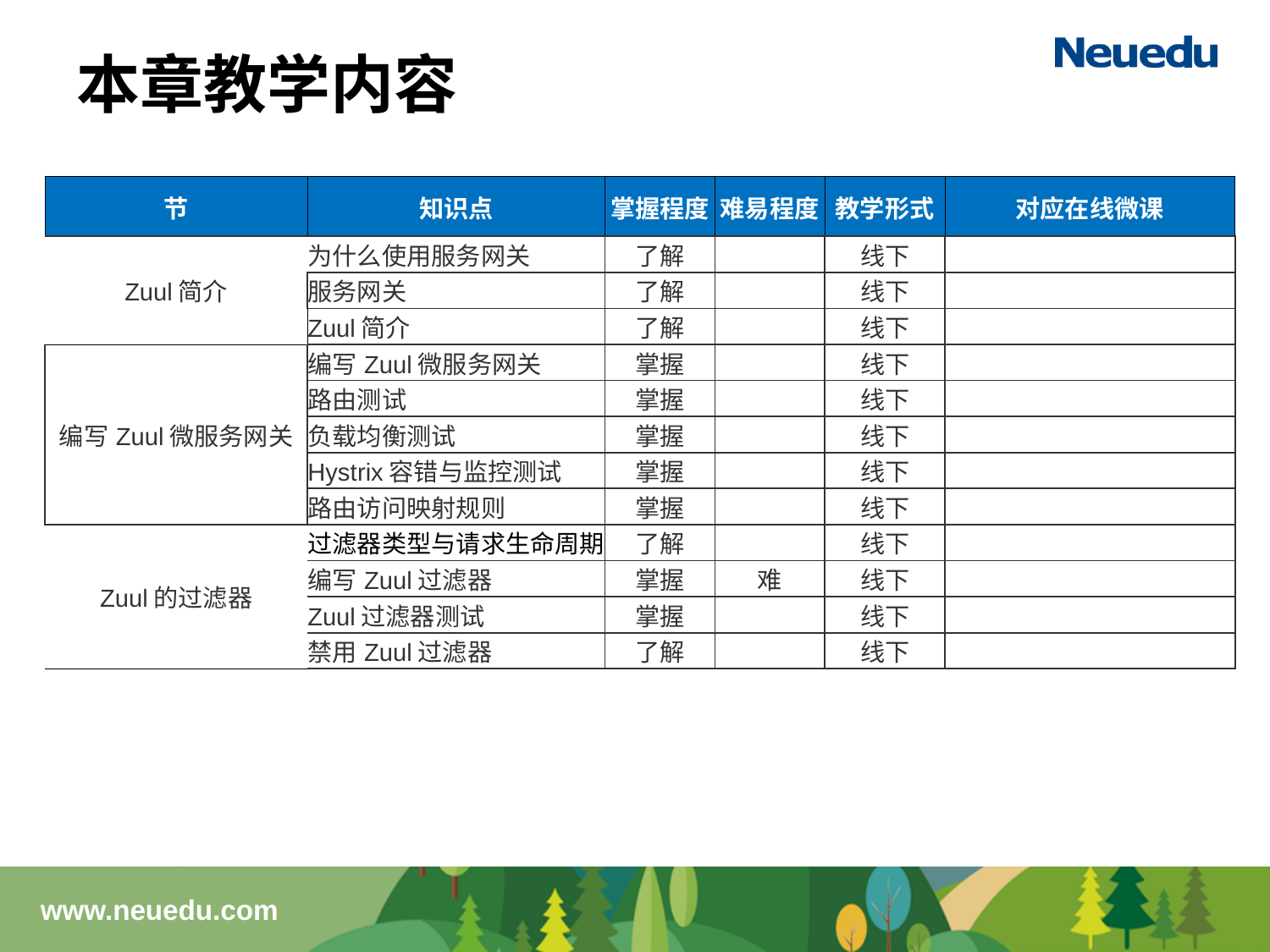

# 本章教学内容

| 节 | 知识点 | 掌握程度 | 难易程度 | 教学形式 | 对应在线微课 |
| --- | --- | --- | --- | --- | --- |
| Zuul简介 | 为什么使用服务网关 | 了解 |  | 线下 |  |
|  | 服务网关 | 了解 |  | 线下 |  |
|  | Zuul简介 | 了解 |  | 线下 |  |
| 编写Zuul微服务网关 | 编写Zuul微服务网关 | 掌握 |  | 线下 |  |
|  | 路由测试 | 掌握 |  | 线下 |  |
|  | 负载均衡测试 | 掌握 |  | 线下 |  |
|  | Hystrix容错与监控测试 | 掌握 |  | 线下 |  |
|  | 路由访问映射规则 | 掌握 |  | 线下 |  |
| Zuul的过滤器 | 过滤器类型与请求生命周期 | 了解 |  | 线下 |  |
|  | 编写Zuul过滤器 | 掌握 | 难 | 线下 |  |
|  | Zuul过滤器测试 | 掌握 |  | 线下 |  |
|  | 禁用Zuul过滤器 | 了解 |  | 线下 |  |